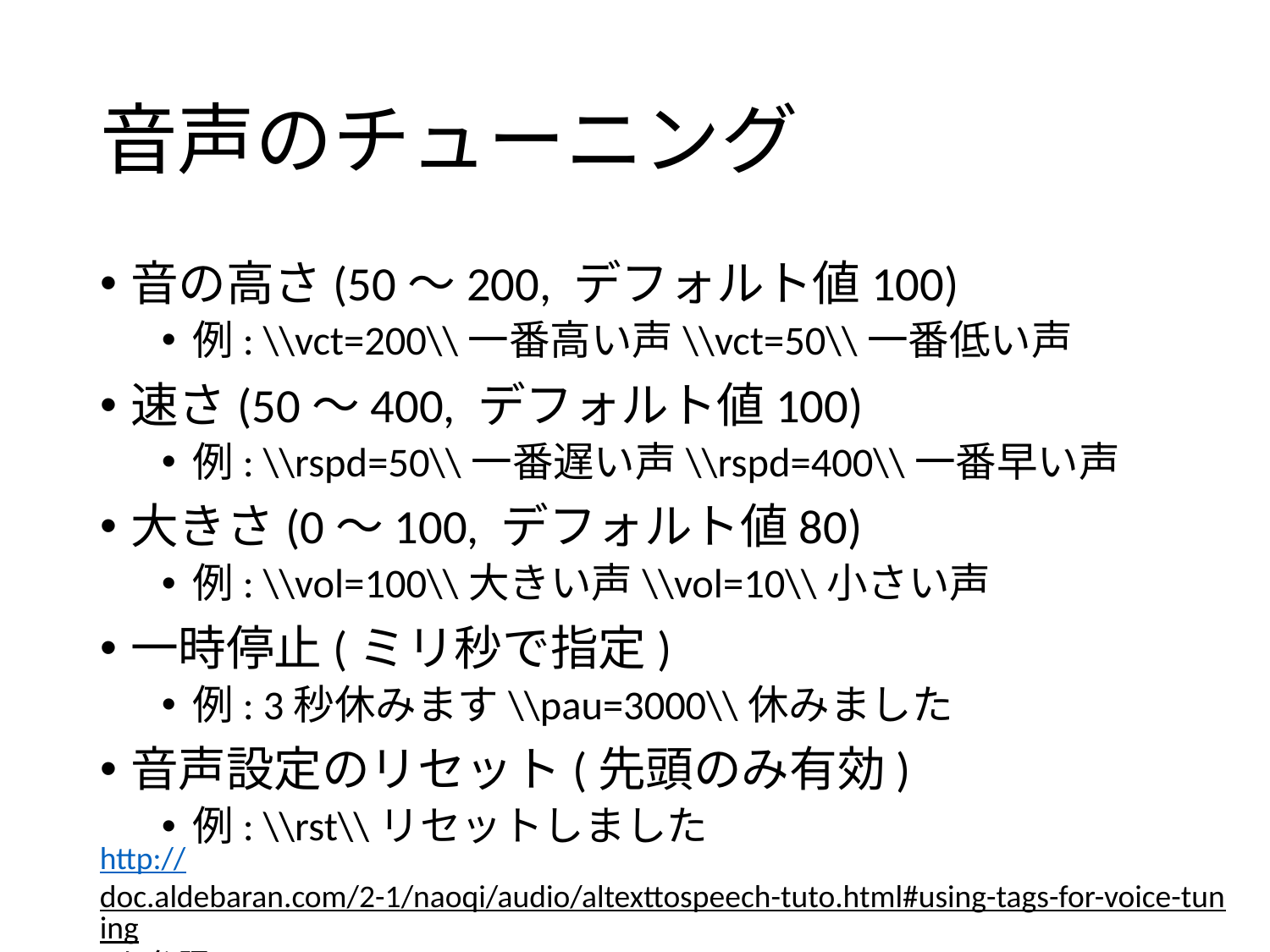

# 音声のチューニング
音の高さ(50～200, デフォルト値100)
例: \\vct=200\\一番高い声\\vct=50\\一番低い声
速さ(50～400, デフォルト値100)
例: \\rspd=50\\一番遅い声\\rspd=400\\一番早い声
大きさ(0～100, デフォルト値80)
例: \\vol=100\\大きい声\\vol=10\\小さい声
一時停止(ミリ秒で指定)
例: 3秒休みます\\pau=3000\\休みました
音声設定のリセット(先頭のみ有効)
例: \\rst\\リセットしました

http://doc.aldebaran.com/2-1/naoqi/audio/altexttospeech-tuto.html#using-tags-for-voice-tuning を参照